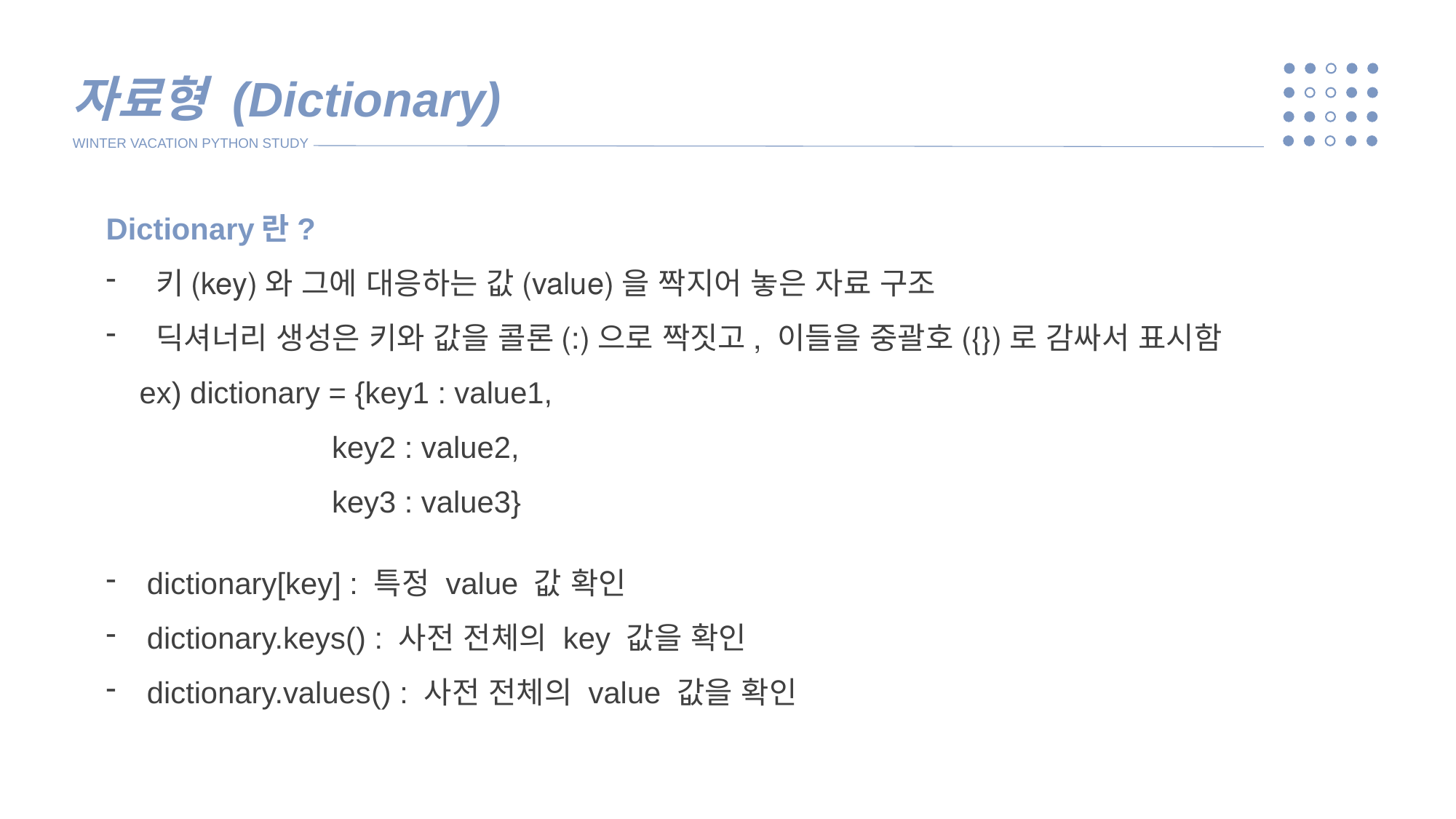

자료형 (Dictionary)
WINTER VACATION PYTHON STUDY

Dictionary란?
 키(key)와 그에 대응하는 값(value)을 짝지어 놓은 자료 구조
 딕셔너리 생성은 키와 값을 콜론(:)으로 짝짓고, 이들을 중괄호({})로 감싸서 표시함
    ex) dictionary = {key1 : value1,
                           key2 : value2,
                           key3 : value3}

dictionary[key] : 특정 value 값 확인
dictionary.keys() : 사전 전체의 key 값을 확인
dictionary.values() : 사전 전체의 value 값을 확인